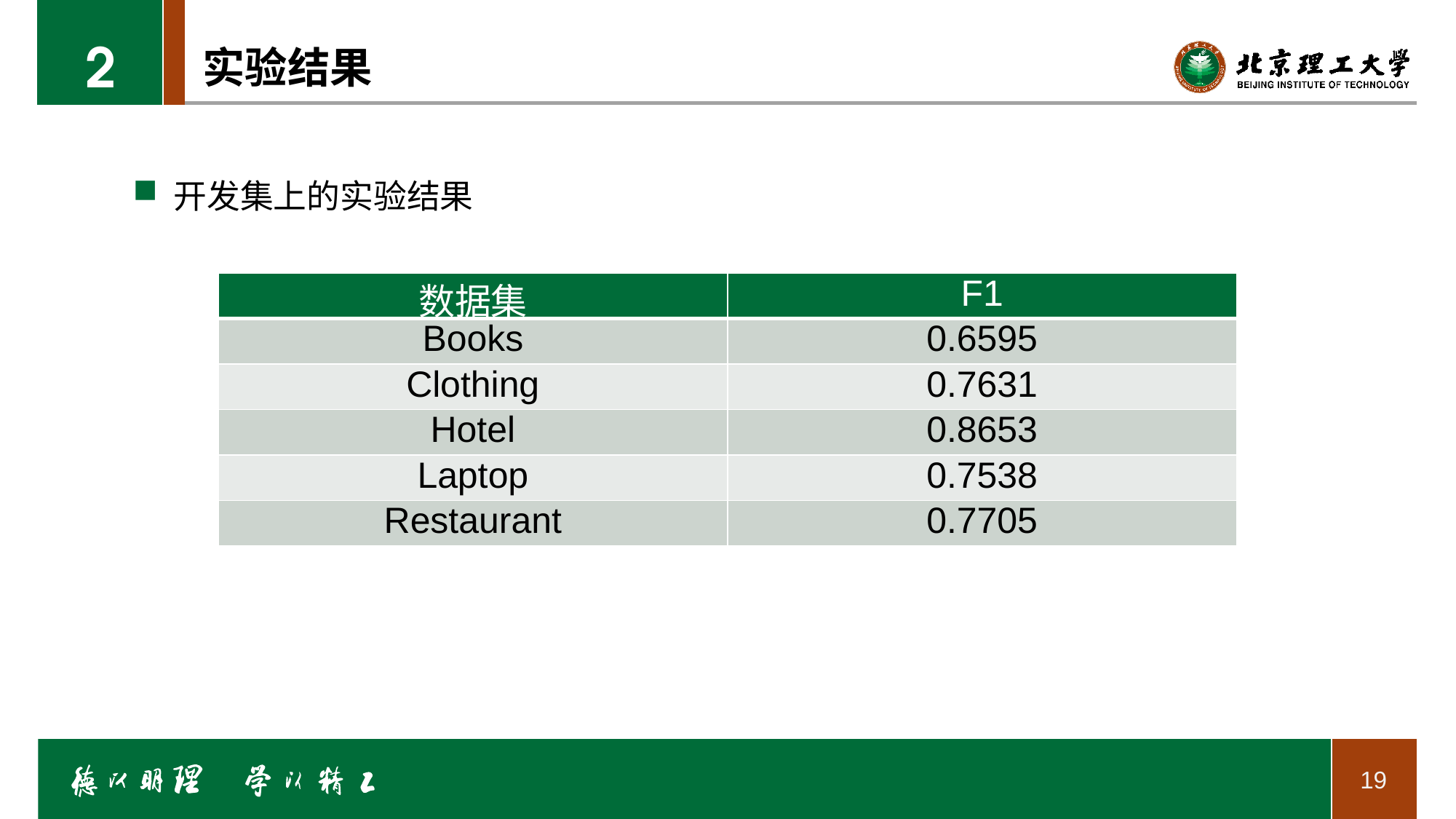

2
# 实验结果
开发集上的实验结果
| 数据集 | F1 |
| --- | --- |
| Books | 0.6595 |
| Clothing | 0.7631 |
| Hotel | 0.8653 |
| Laptop | 0.7538 |
| Restaurant | 0.7705 |